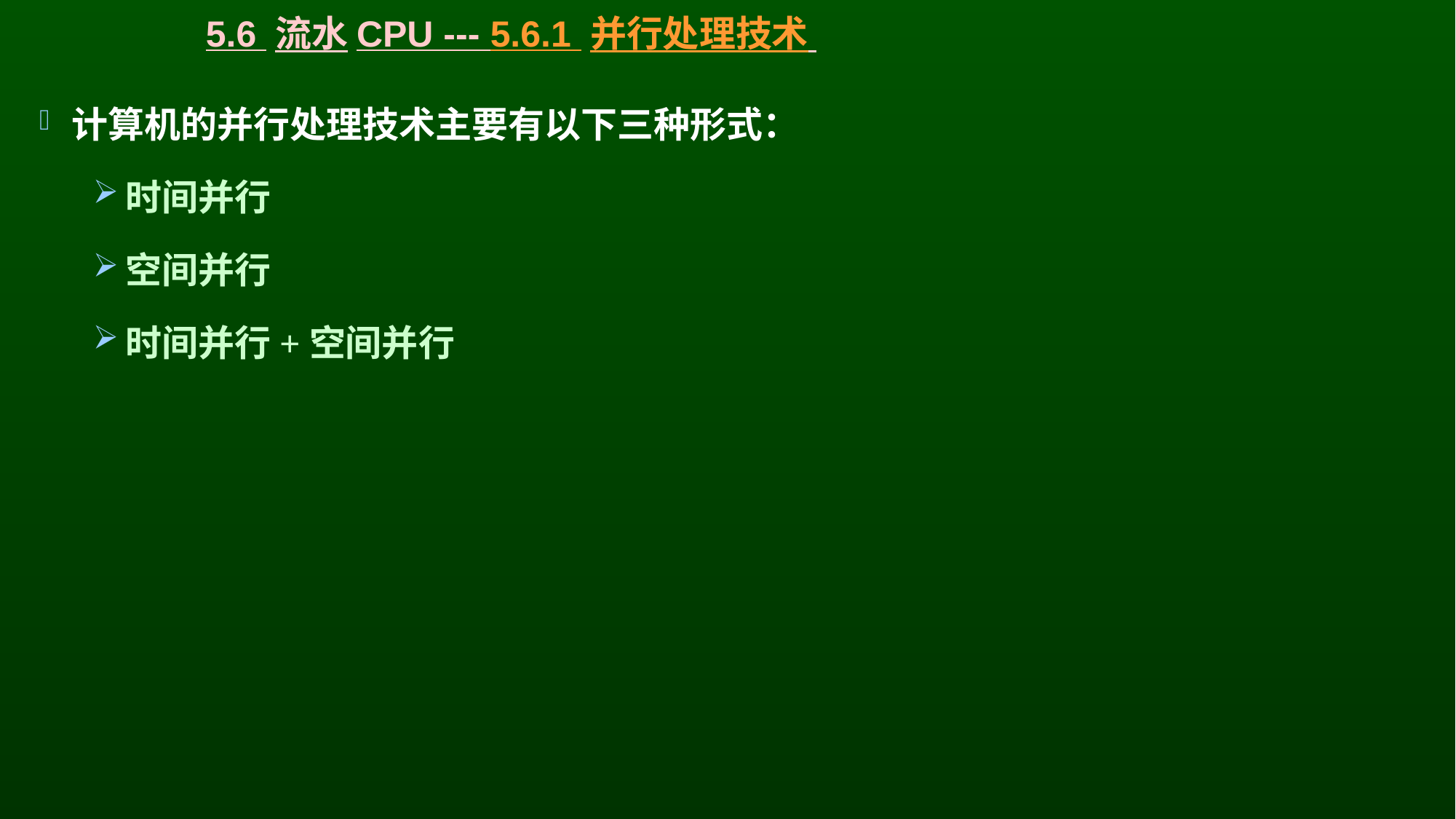

# 5.6 流水CPU --- 5.6.1 并行处理技术
计算机的并行处理技术主要有以下三种形式：
时间并行
空间并行
时间并行+空间并行